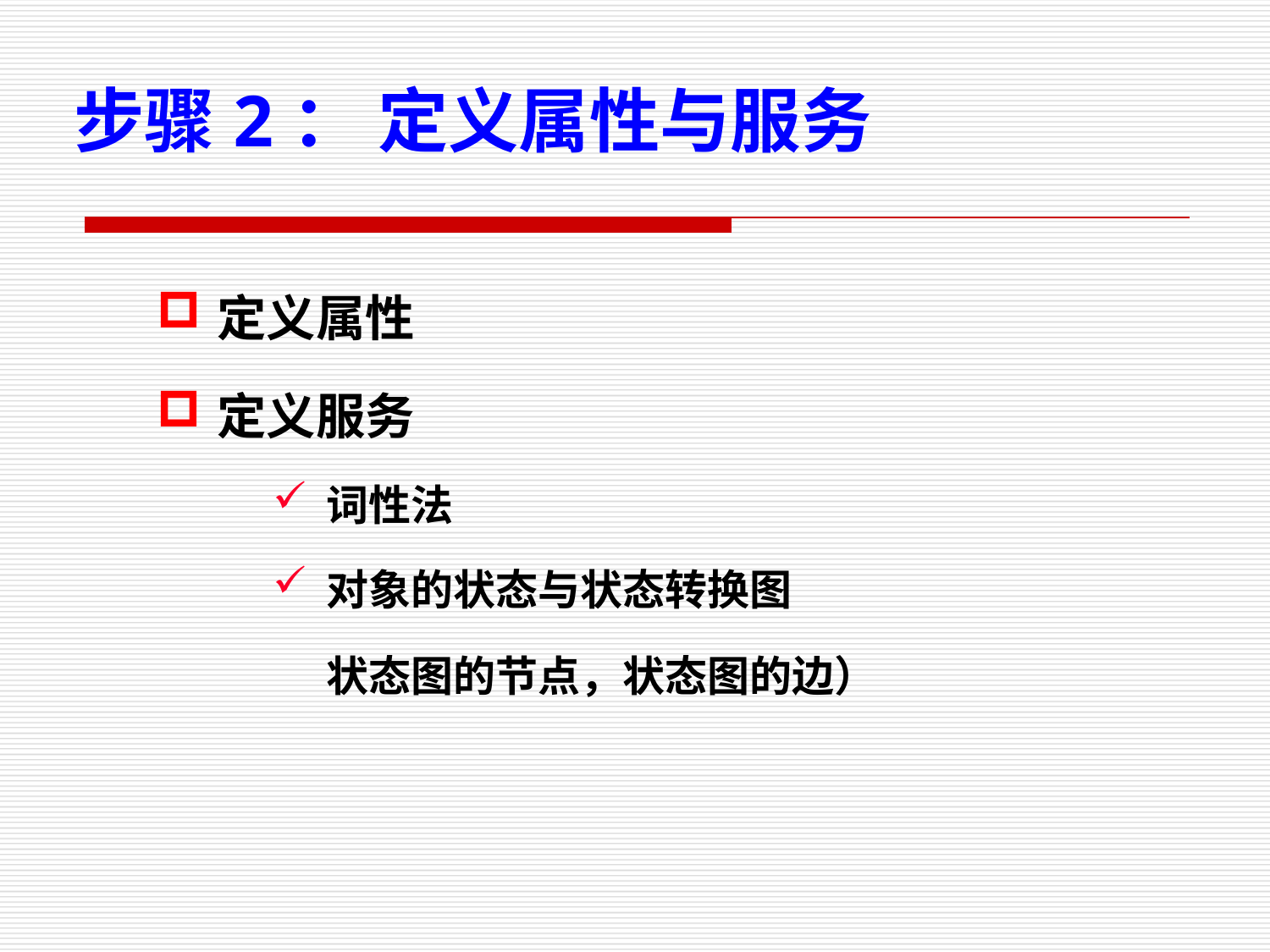

步骤2： 定义属性与服务
定义属性
定义服务
词性法
对象的状态与状态转换图
状态图的节点，状态图的边）